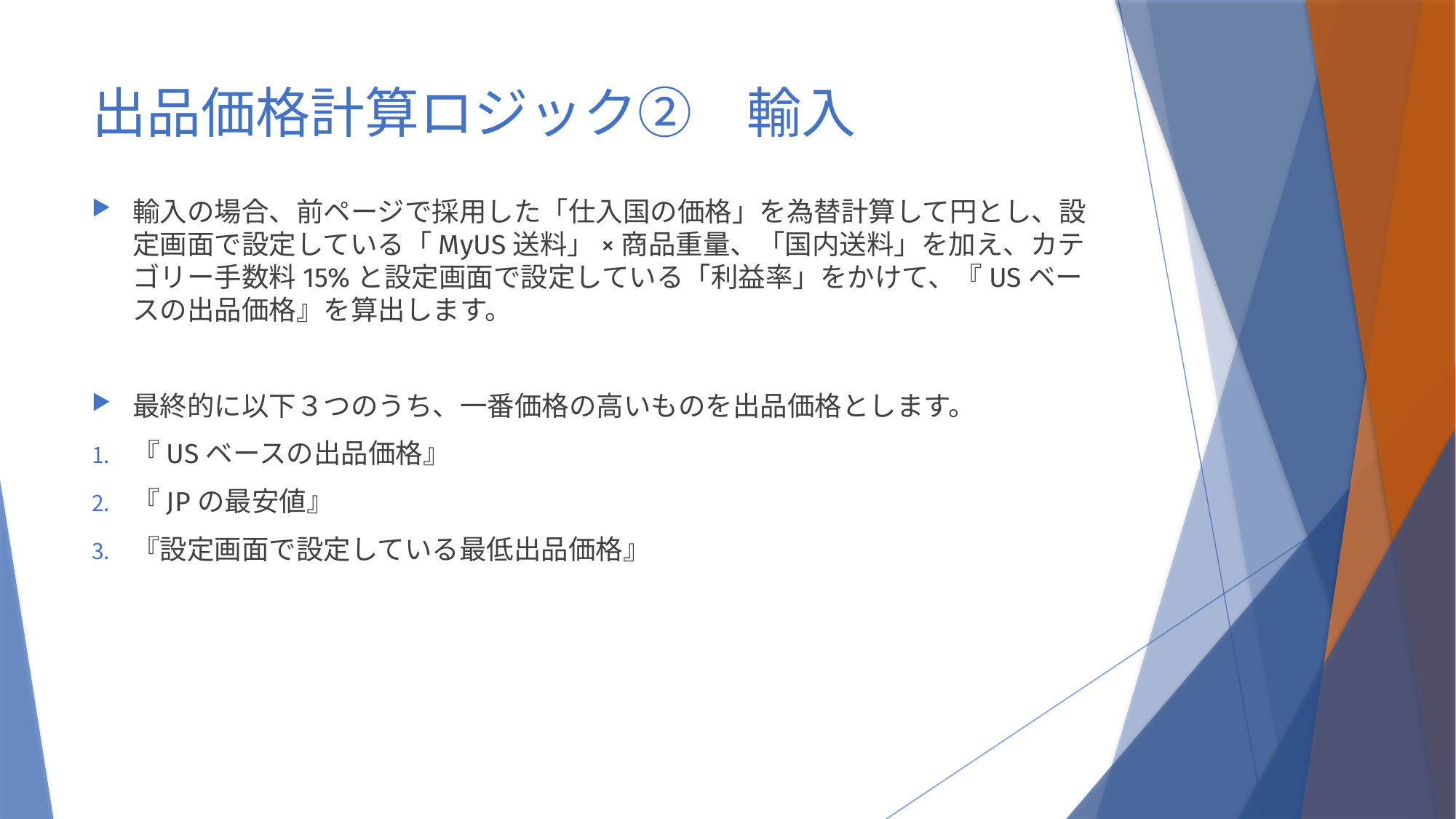

# 出品価格計算ロジック②　輸入
輸入の場合、前ページで採用した「仕入国の価格」を為替計算して円とし、設定画面で設定している「MyUS送料」×商品重量、「国内送料」を加え、カテゴリー手数料15%と設定画面で設定している「利益率」をかけて、『USベースの出品価格』を算出します。

最終的に以下３つのうち、一番価格の高いものを出品価格とします。
『USベースの出品価格』
『JPの最安値』
『設定画面で設定している最低出品価格』